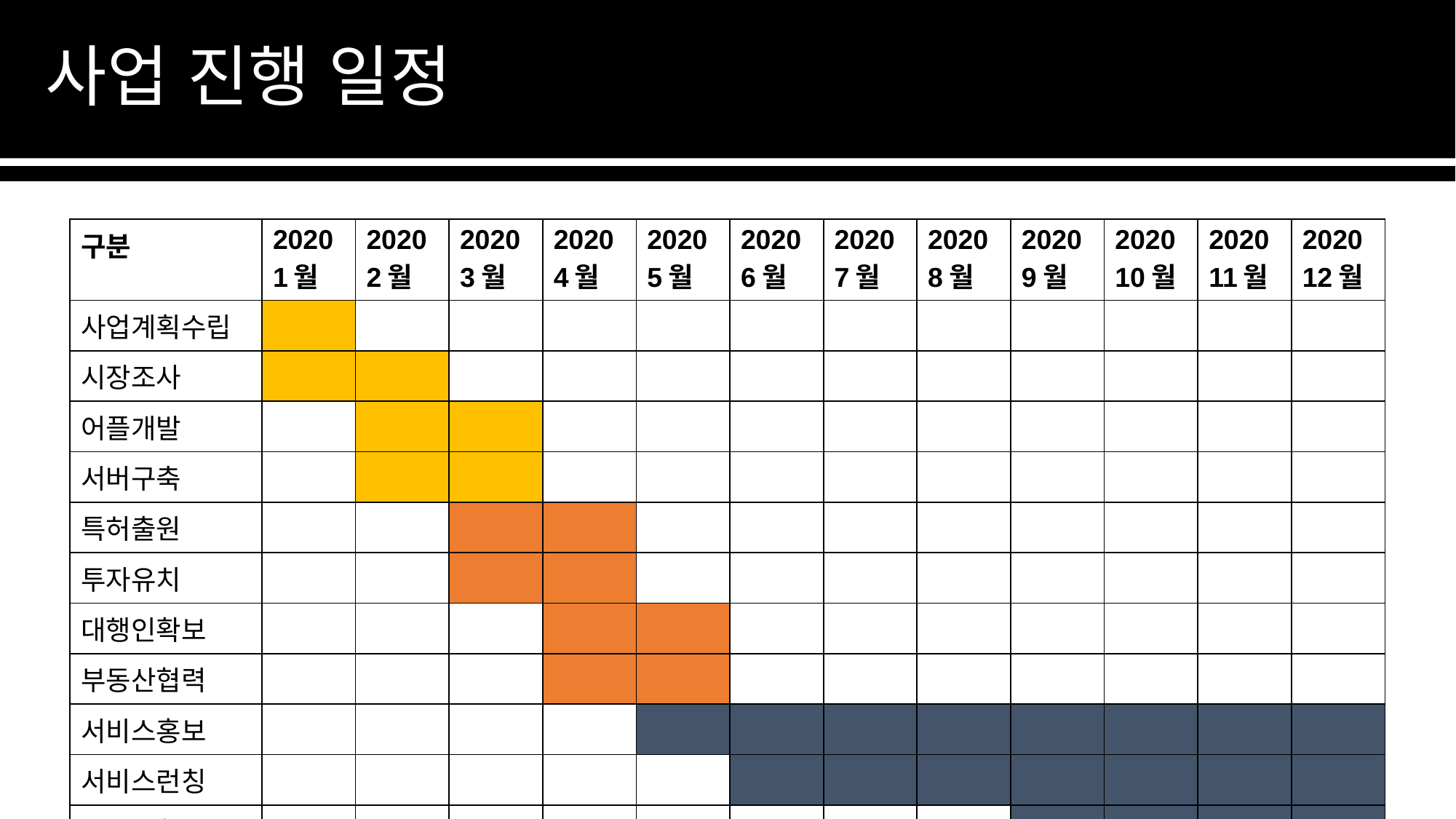

# 사업 진행 일정
| 구분 | 2020 1월 | 2020 2월 | 2020 3월 | 2020 4월 | 2020 5월 | 2020 6월 | 2020 7월 | 2020 8월 | 2020 9월 | 2020 10월 | 2020 11월 | 2020 12월 |
| --- | --- | --- | --- | --- | --- | --- | --- | --- | --- | --- | --- | --- |
| 사업계획수립 |  |  |  |  |  |  |  |  |  |  |  |  |
| 시장조사 |  |  |  |  |  |  |  |  |  |  |  |  |
| 어플개발 |  |  |  |  |  |  |  |  |  |  |  |  |
| 서버구축 |  |  |  |  |  |  |  |  |  |  |  |  |
| 특허출원 |  |  |  |  |  |  |  |  |  |  |  |  |
| 투자유치 |  |  |  |  |  |  |  |  |  |  |  |  |
| 대행인확보 |  |  |  |  |  |  |  |  |  |  |  |  |
| 부동산협력 |  |  |  |  |  |  |  |  |  |  |  |  |
| 서비스홍보 |  |  |  |  |  |  |  |  |  |  |  |  |
| 서비스런칭 |  |  |  |  |  |  |  |  |  |  |  |  |
| 서비스확장 |  |  |  |  |  |  |  |  |  |  |  |  |